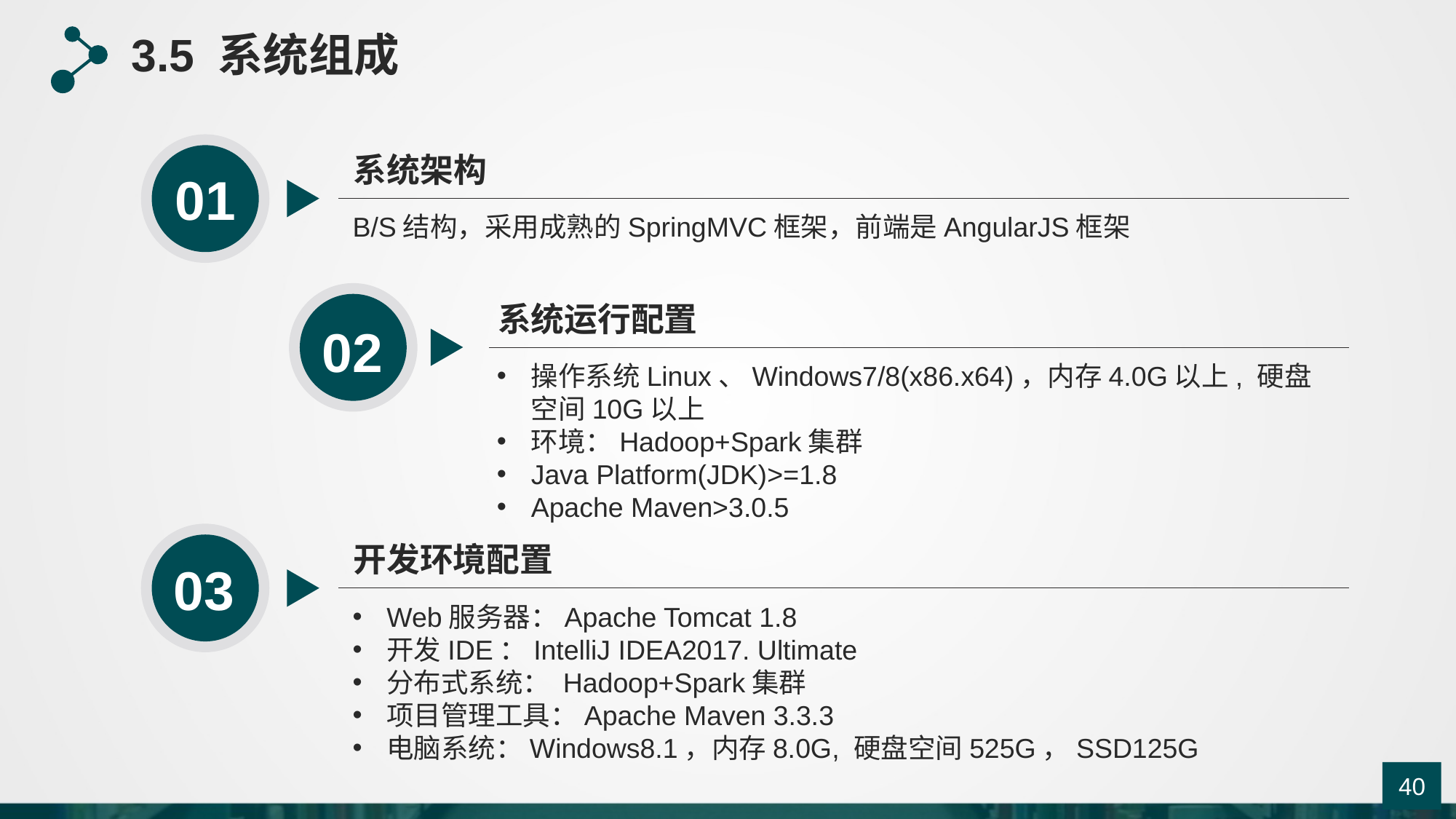

3.5 系统组成

系统架构

01

B/S结构，采用成熟的SpringMVC框架，前端是AngularJS框架

系统运行配置

02

操作系统Linux、Windows7/8(x86.x64)，内存4.0G以上, 硬盘空间10G以上
环境：Hadoop+Spark集群
Java Platform(JDK)>=1.8
Apache Maven>3.0.5

开发环境配置

03

Web服务器：Apache Tomcat 1.8
开发IDE：IntelliJ IDEA2017. Ultimate
分布式系统： Hadoop+Spark集群
项目管理工具：Apache Maven 3.3.3
电脑系统：Windows8.1，内存8.0G, 硬盘空间525G，SSD125G